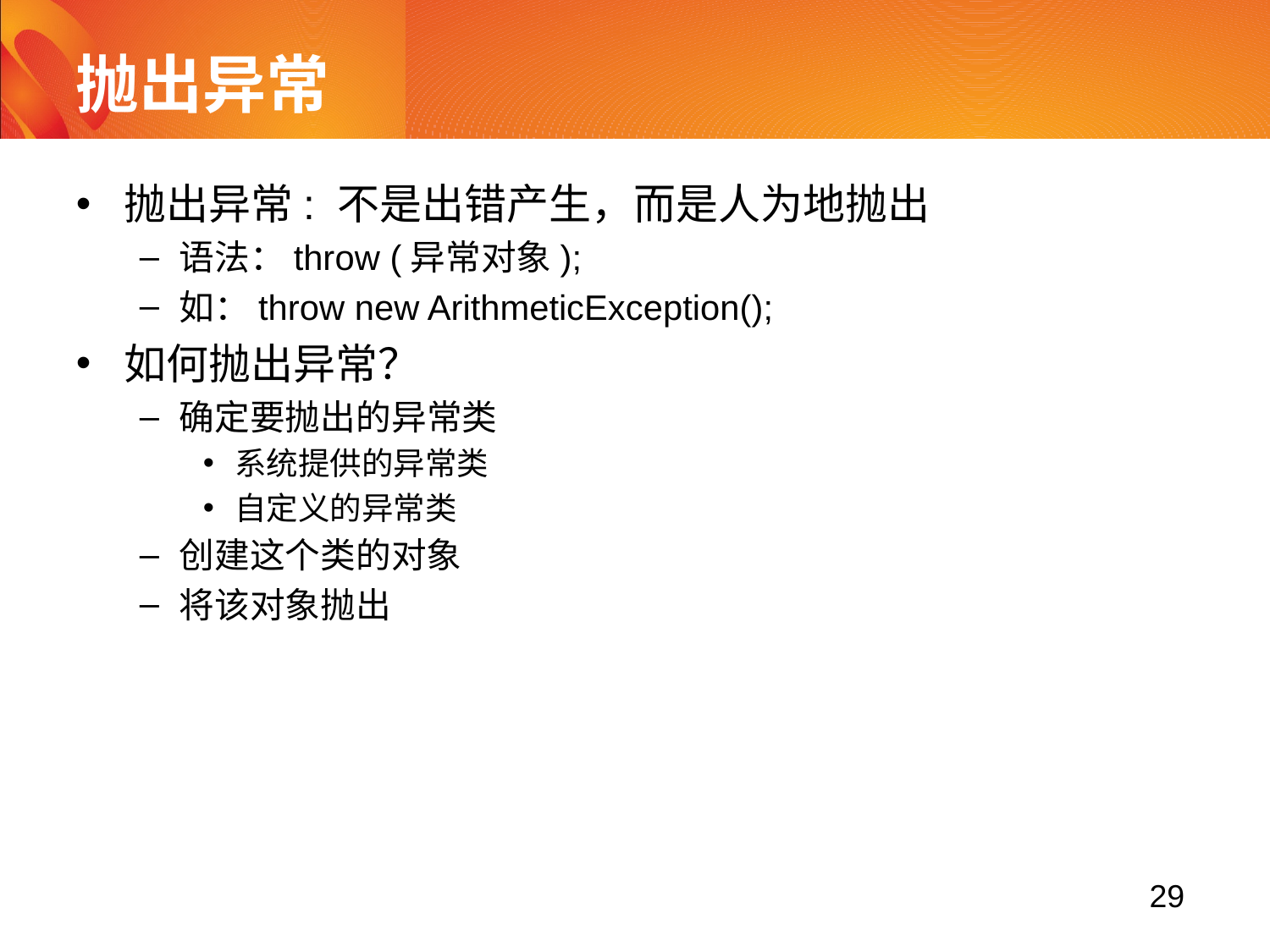

# 抛出异常
抛出异常: 不是出错产生，而是人为地抛出
语法：throw (异常对象);
如：throw new ArithmeticException();
如何抛出异常？
确定要抛出的异常类
系统提供的异常类
自定义的异常类
创建这个类的对象
将该对象抛出